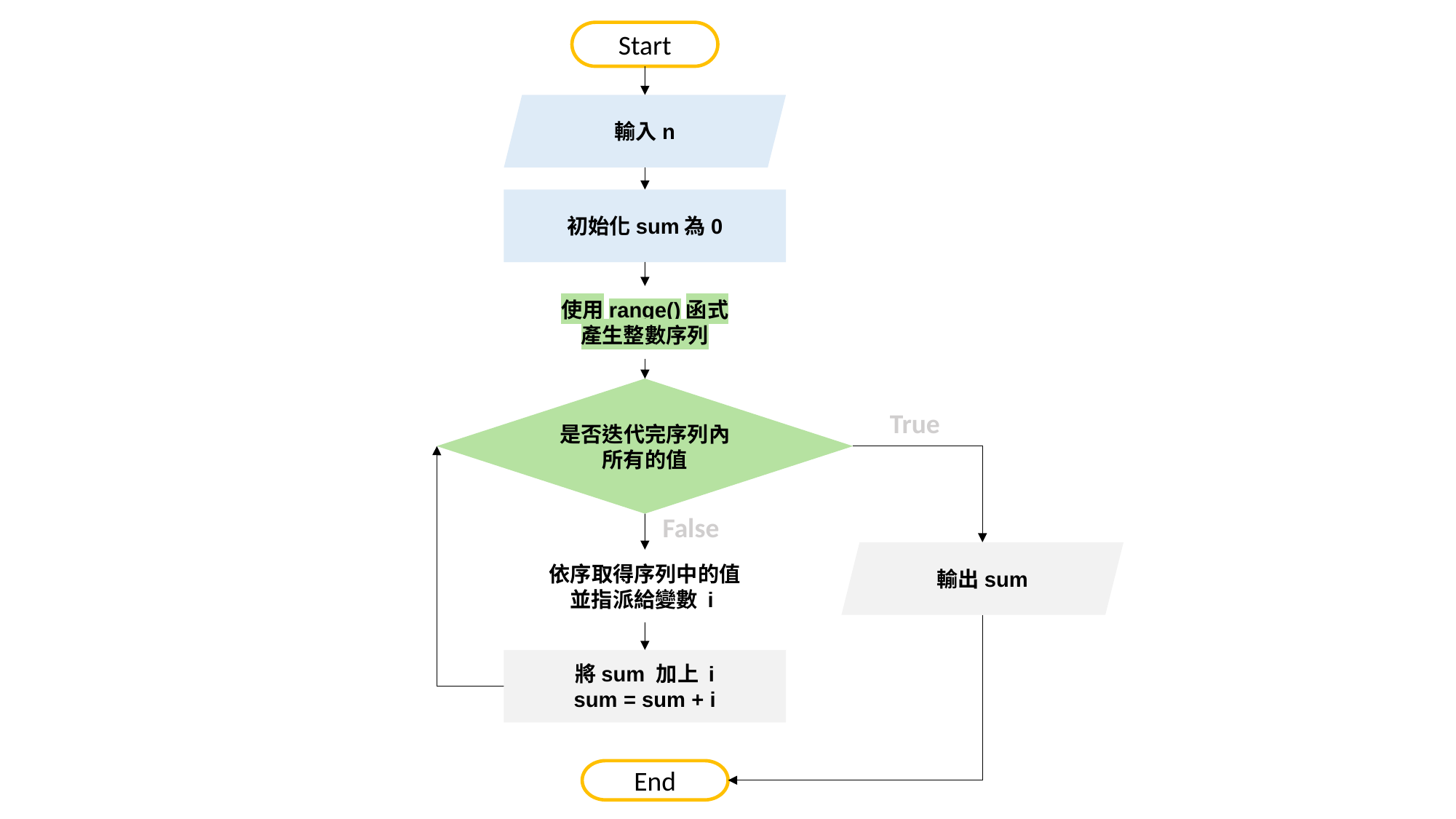

Start
輸入n
初始化sum為0
使用range()函式
產生整數序列
是否迭代完序列內所有的值
True
False
輸出sum
依序取得序列中的值
並指派給變數 i
將sum 加上 i
sum = sum + i
End